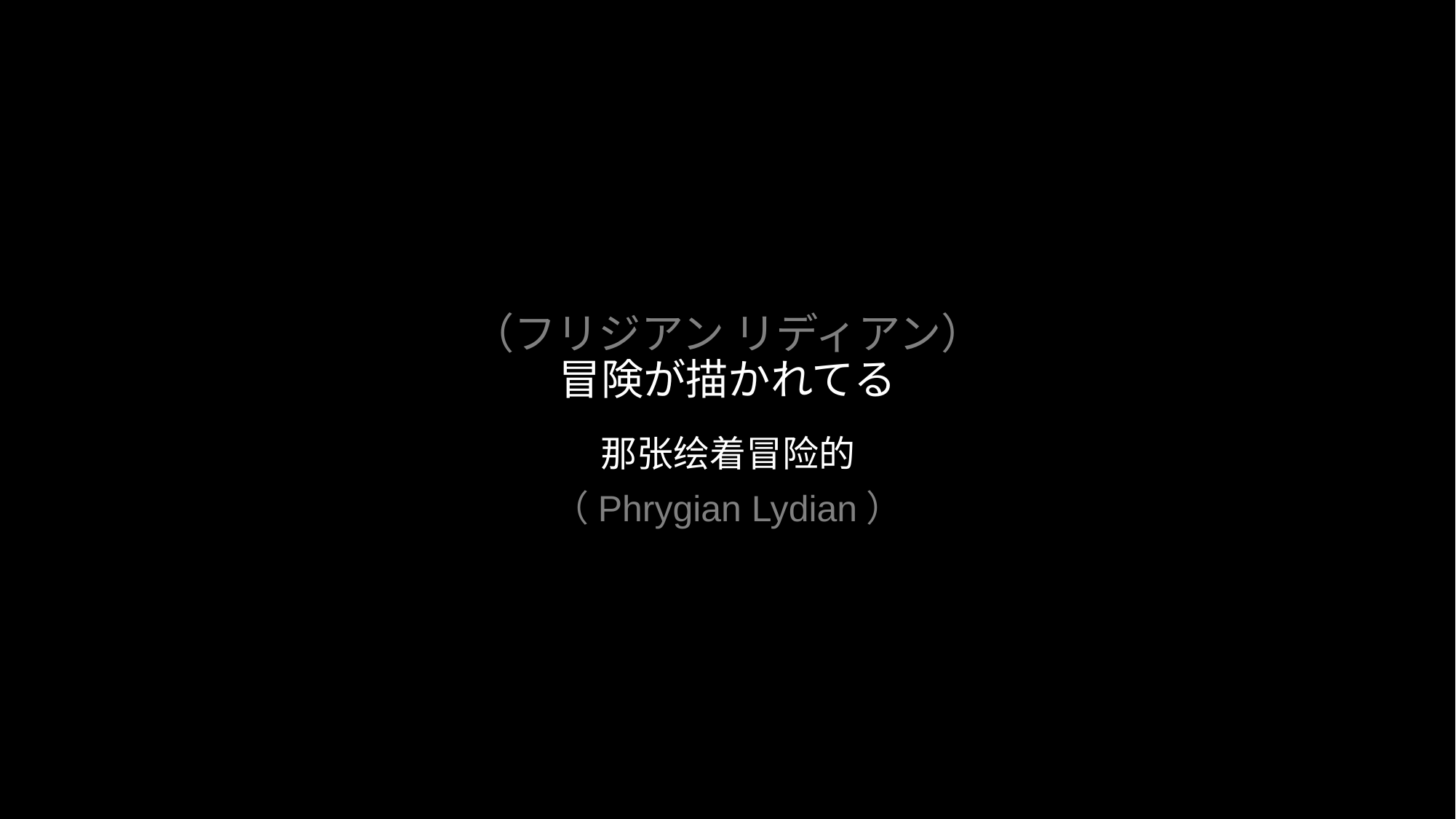

# （フリジアン リディアン） 冒険が描かれてる
那张绘着冒险的
（Phrygian Lydian）